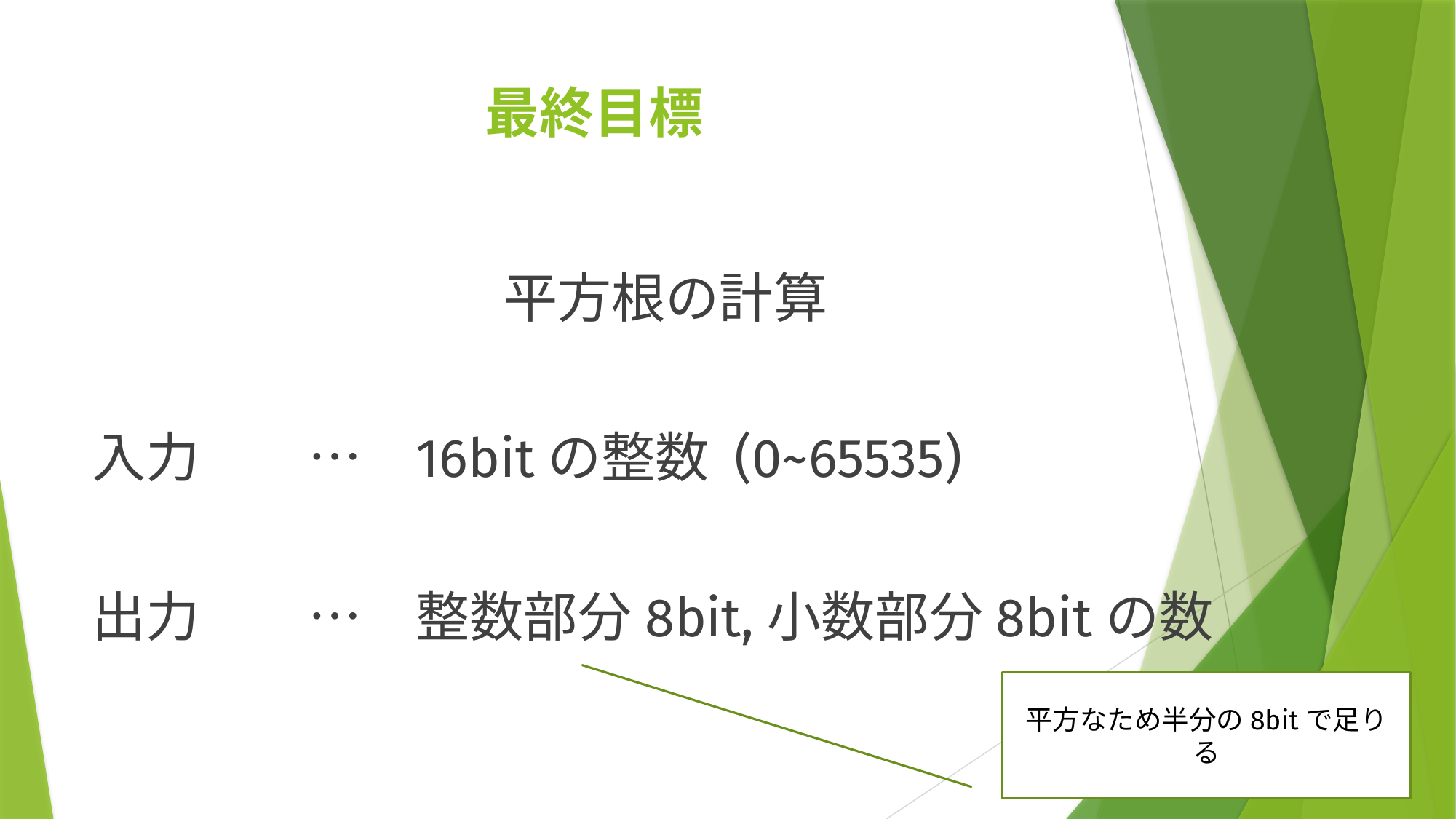

# 最終目標
平方根の計算

入力	…		16bitの整数 (0~65535)

出力	…		整数部分8bit,小数部分8bitの数
平方なため半分の8bitで足りる